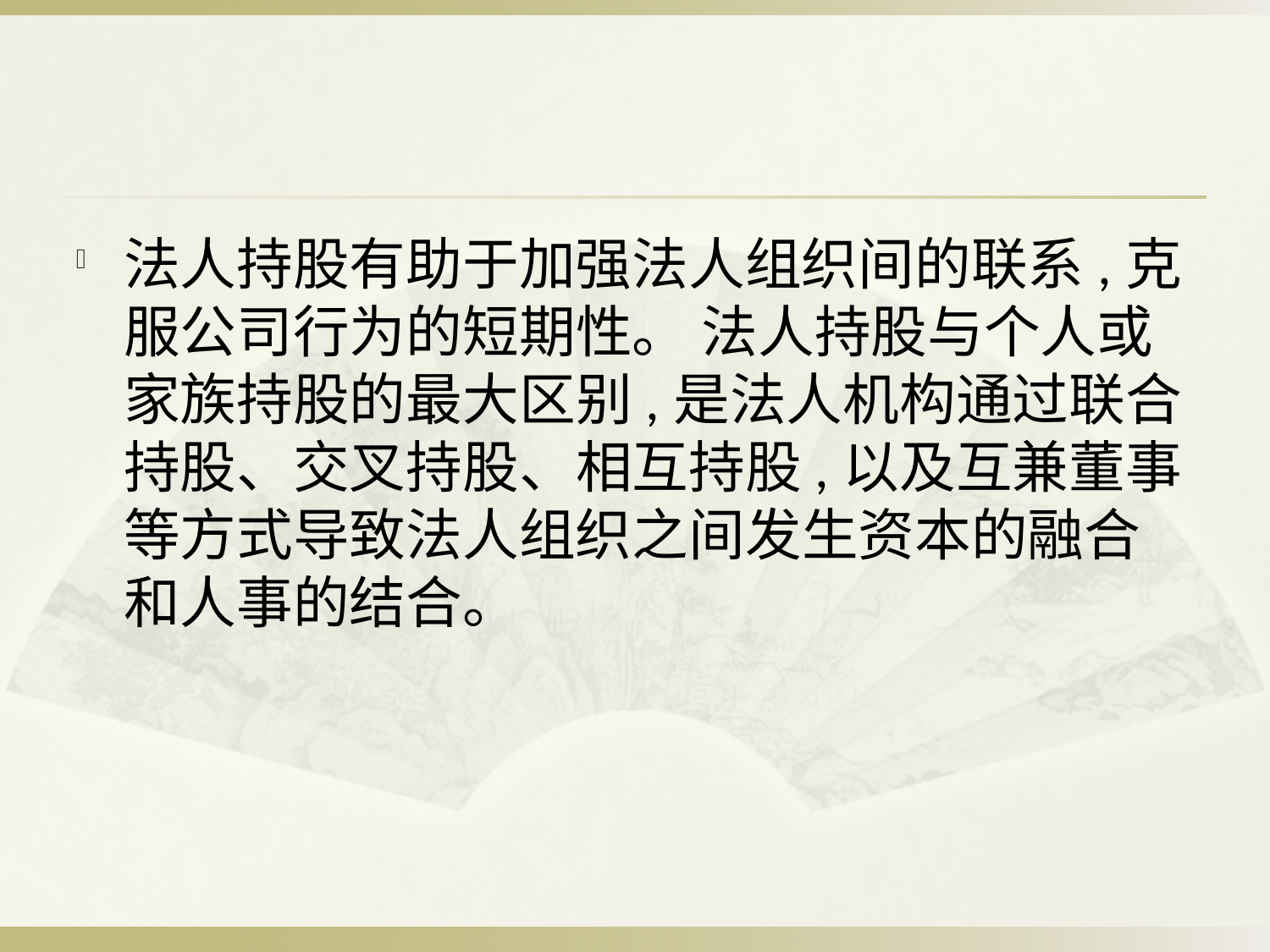

#
法人持股有助于加强法人组织间的联系,克服公司行为的短期性。 法人持股与个人或家族持股的最大区别,是法人机构通过联合持股、交叉持股、相互持股,以及互兼董事等方式导致法人组织之间发生资本的融合和人事的结合。